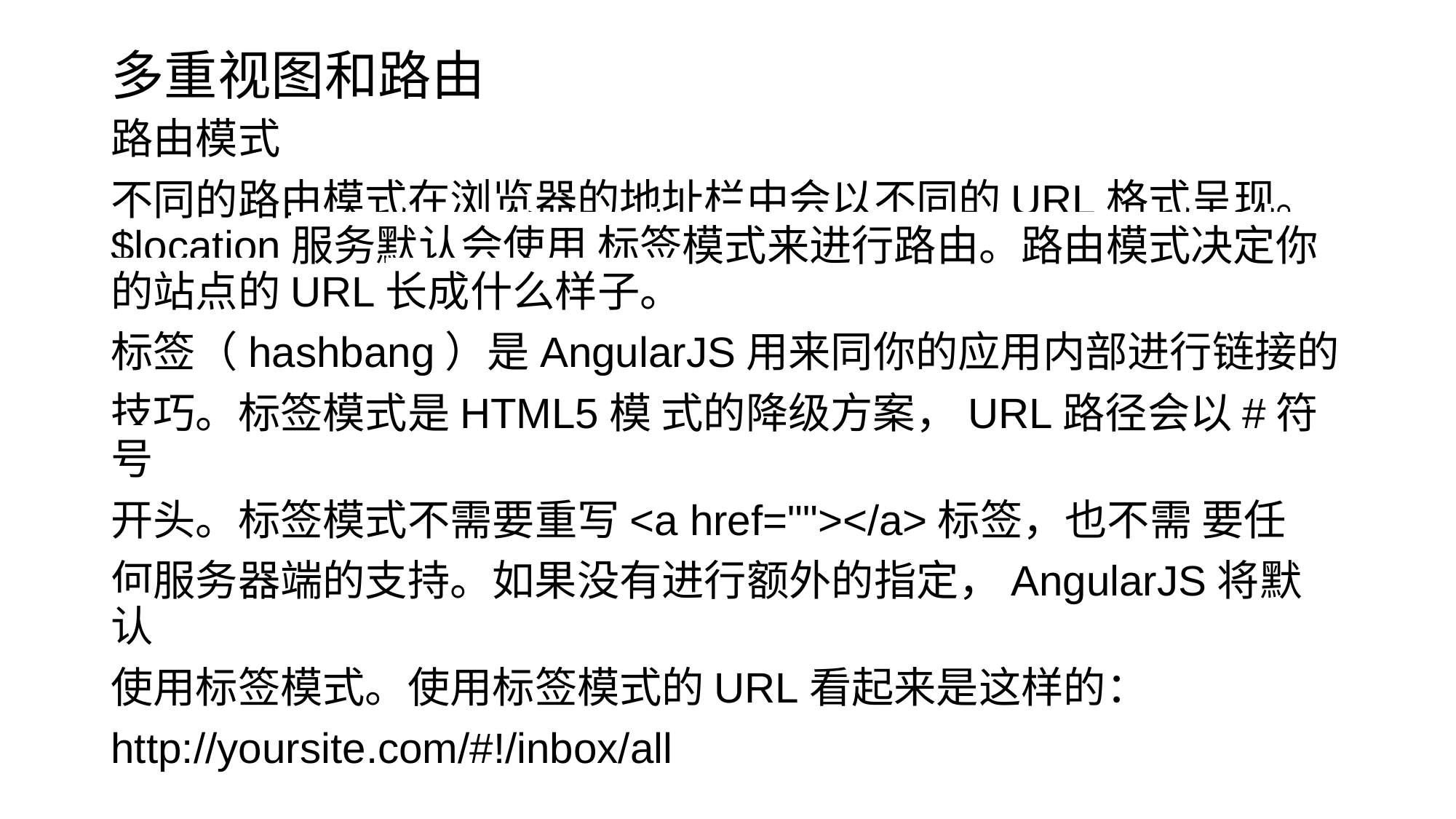

# 多重视图和路由
路由模式
不同的路由模式在浏览器的地址栏中会以不同的URL格式呈现。$location服务默认会使用 标签模式来进行路由。路由模式决定你的站点的URL长成什么样子。
标签（hashbang）是AngularJS用来同你的应用内部进行链接的
技巧。标签模式是HTML5模 式的降级方案，URL路径会以#符号
开头。标签模式不需要重写<a href=""></a>标签，也不需 要任
何服务器端的支持。如果没有进行额外的指定，AngularJS将默认
使用标签模式。使用标签模式的URL看起来是这样的：
http://yoursite.com/#!/inbox/all